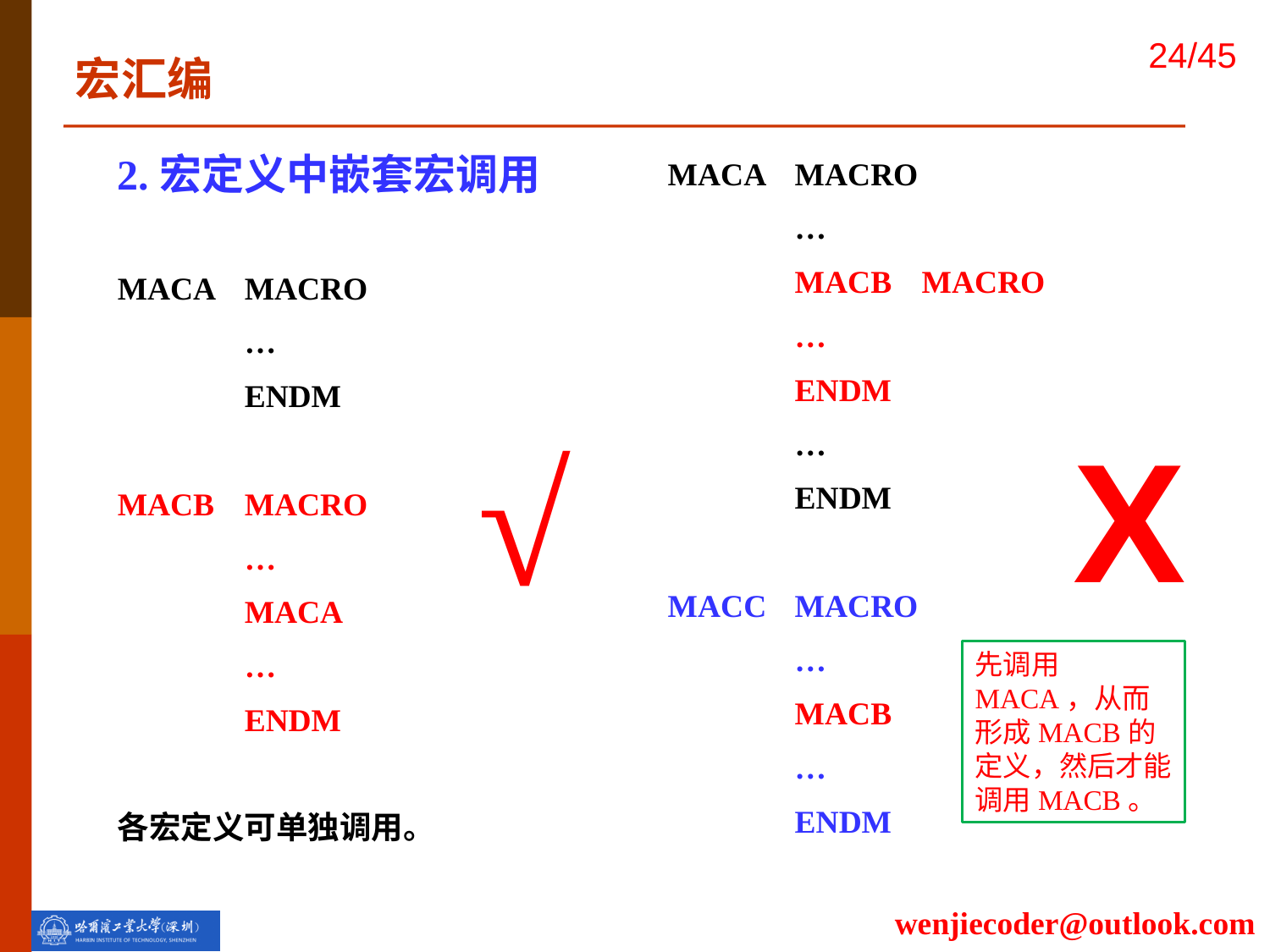

宏汇编
2.宏定义中嵌套宏调用

MACA	MACRO
	…
	ENDM

MACB	MACRO
	…
	MACA
	…
	ENDM

各宏定义可单独调用。
MACA	MACRO
	…
	MACB	MACRO
	…
	ENDM
	…
	ENDM

MACC	MACRO
	…
	MACB
	…
	ENDM
X
√
先调用MACA，从而形成MACB的定义，然后才能调用MACB。